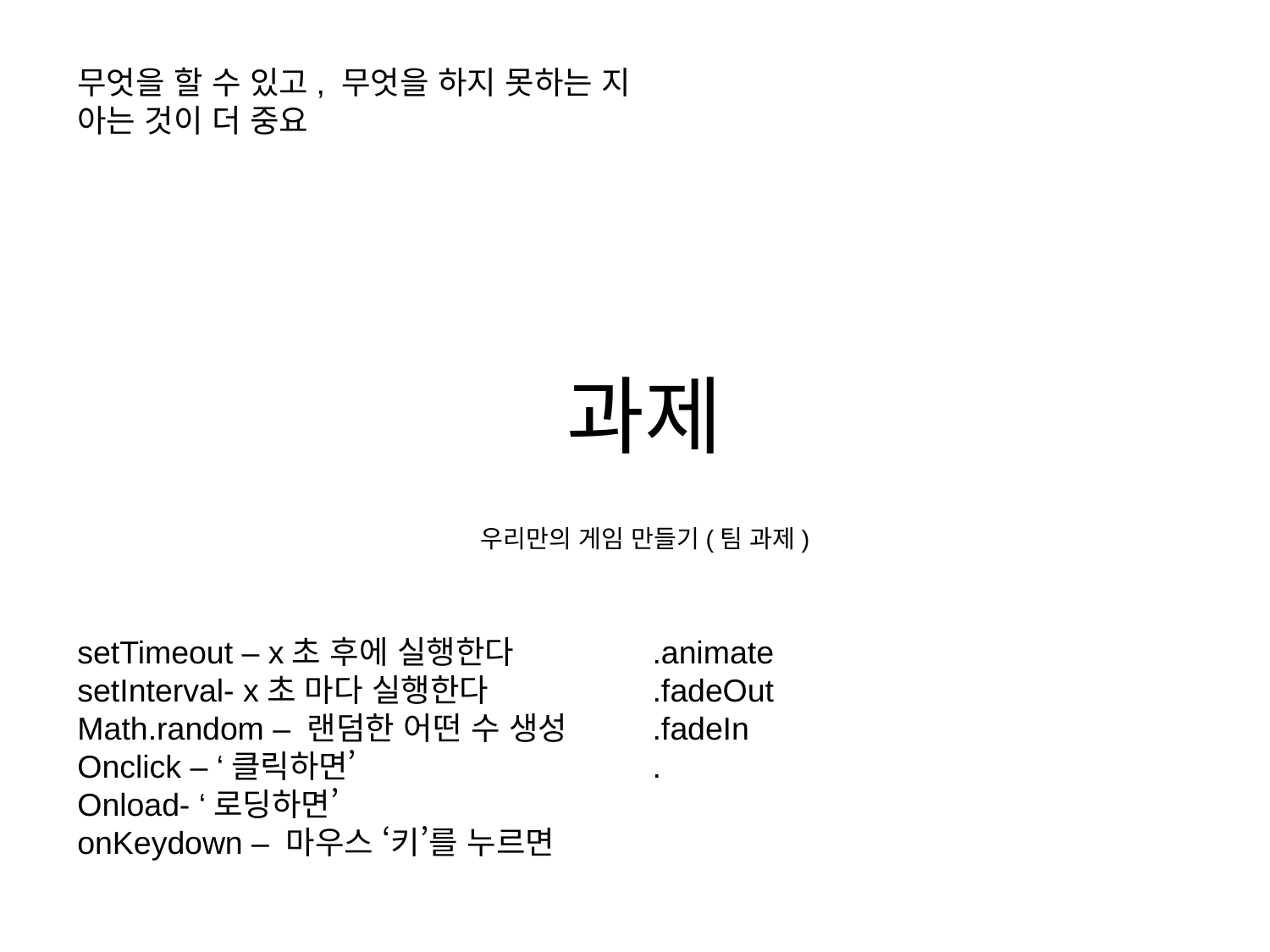

무엇을 할 수 있고, 무엇을 하지 못하는 지 아는 것이 더 중요
과제

우리만의 게임 만들기(팀 과제)
setTimeout – x초 후에 실행한다
setInterval- x초 마다 실행한다
Math.random – 랜덤한 어떤 수 생성
Onclick – ‘클릭하면’
Onload- ‘로딩하면’
onKeydown – 마우스 ‘키’를 누르면
.animate
.fadeOut
.fadeIn
.